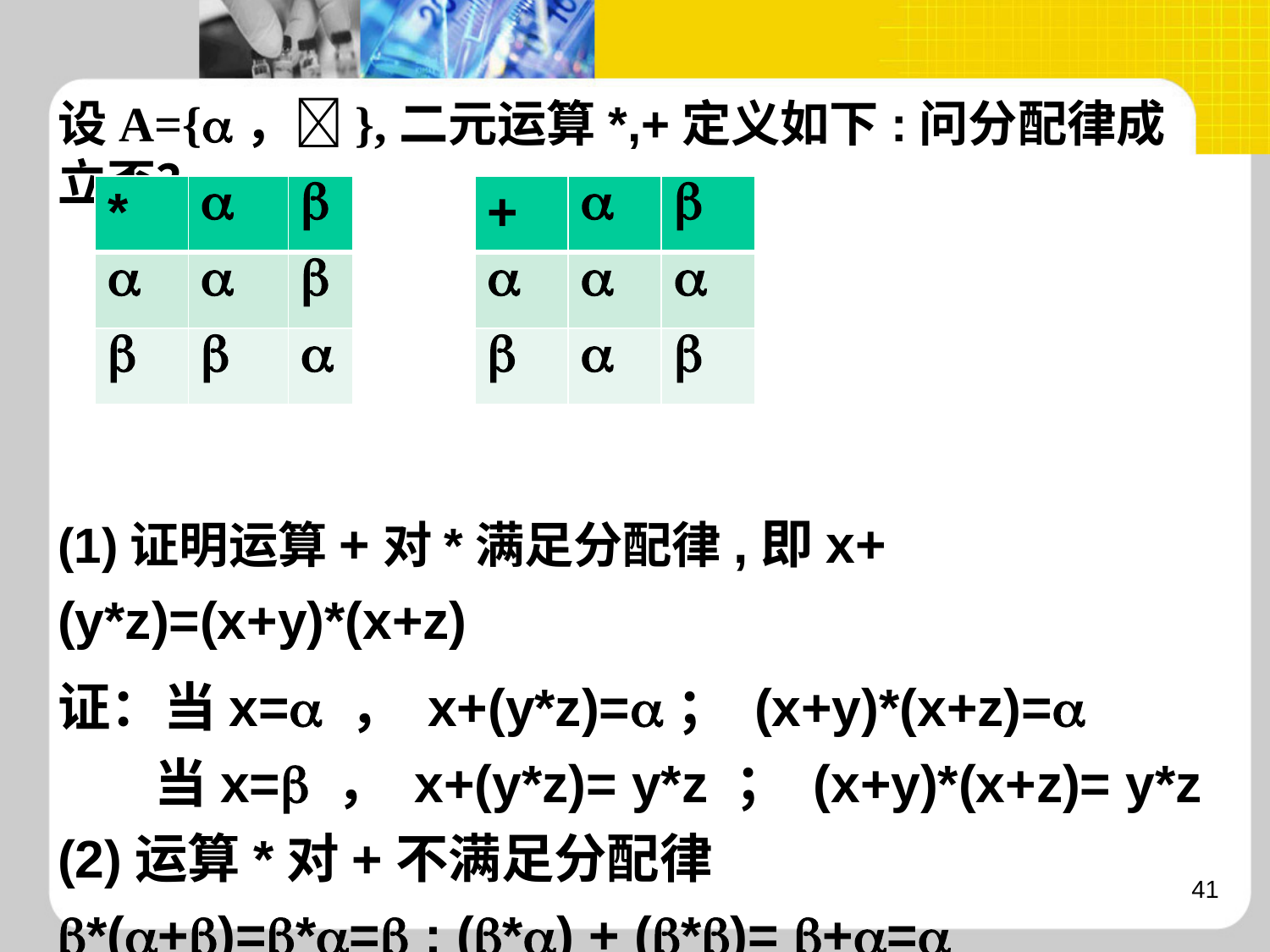

设A={α，β},二元运算*,+定义如下:问分配律成立否？

(1)证明运算+对*满足分配律,即x+(y*z)=(x+y)*(x+z)
证：当x=α ， x+(y*z)=α； (x+y)*(x+z)=α
       当x=β ， x+(y*z)= y*z ； (x+y)*(x+z)= y*z
(2)运算*对+不满足分配律
β*(α+β)=β*α=β ; (β*α) + (β*β)= β+α=α

| \* | α | β |
| --- | --- | --- |
| α | α | β |
| β | β | α |
| + | α | β |
| --- | --- | --- |
| α | α | α |
| β | α | β |
41